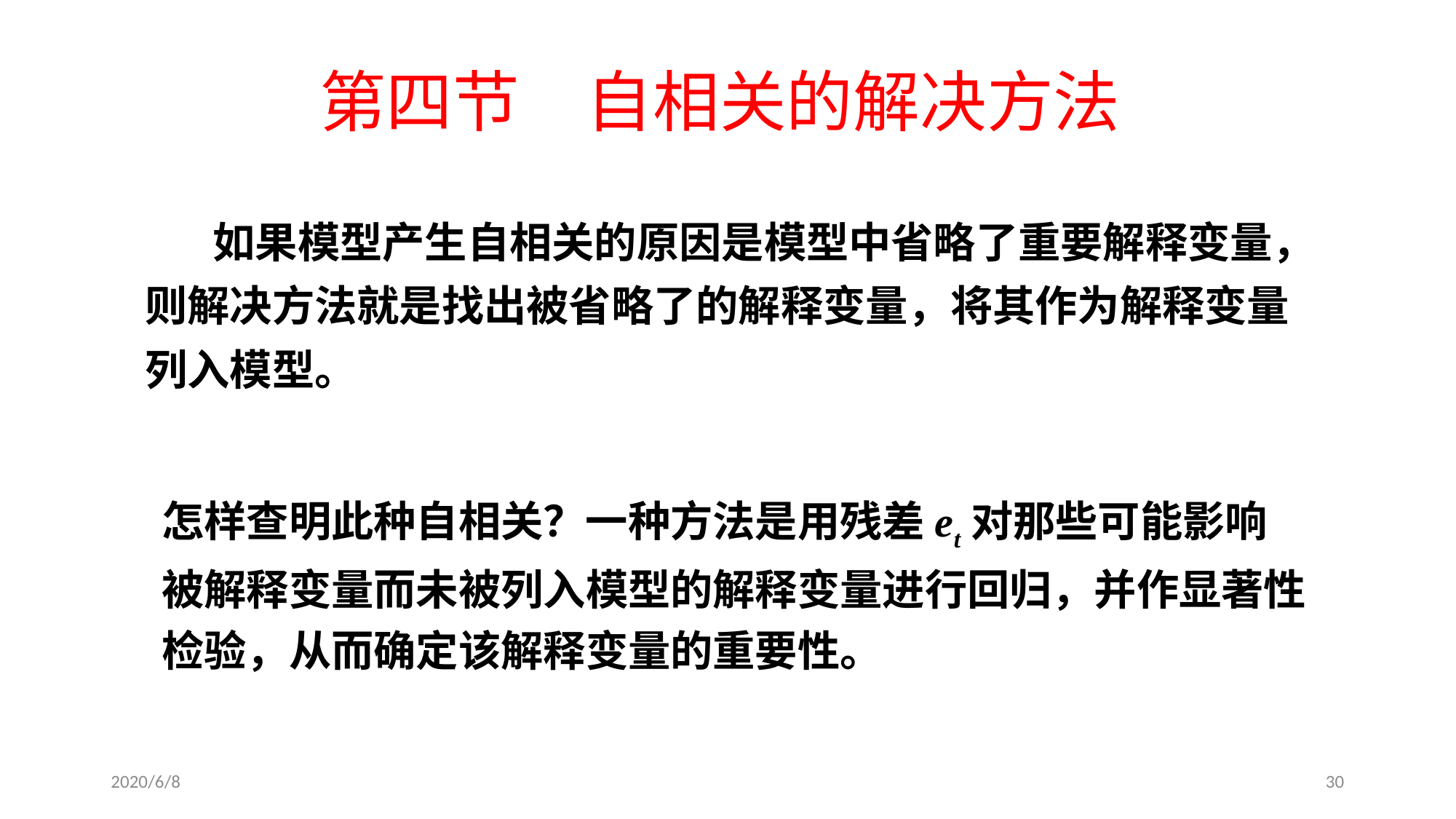

第四节　自相关的解决方法
      如果模型产生自相关的原因是模型中省略了重要解释变量，则解决方法就是找出被省略了的解释变量，将其作为解释变量列入模型。
怎样查明此种自相关？一种方法是用残差et对那些可能影响被解释变量而未被列入模型的解释变量进行回归，并作显著性检验，从而确定该解释变量的重要性。
2020/6/8
30